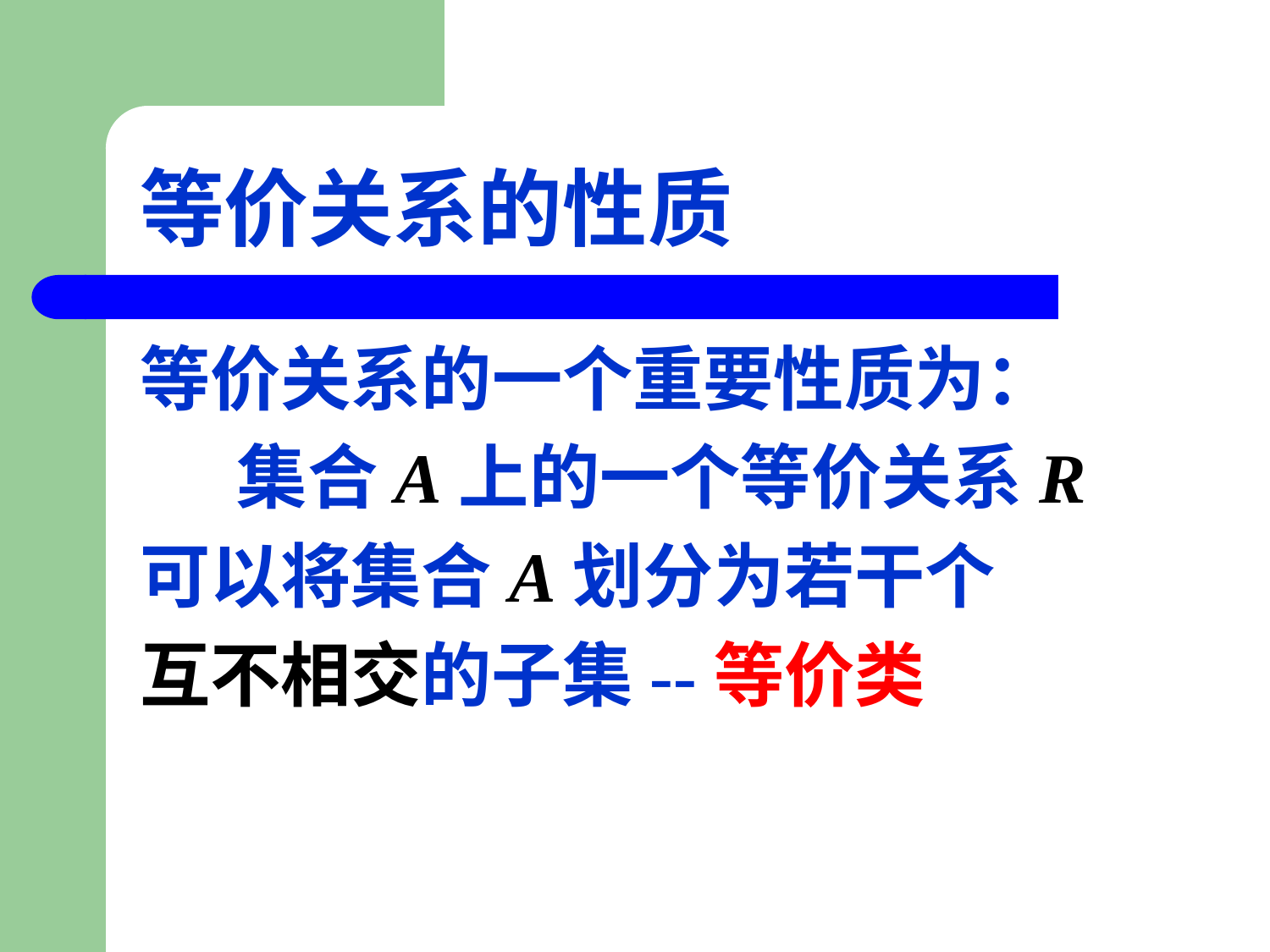

# 等价关系的性质
等价关系的一个重要性质为：
     集合A上的一个等价关系R
可以将集合A划分为若干个
互不相交的子集--等价类